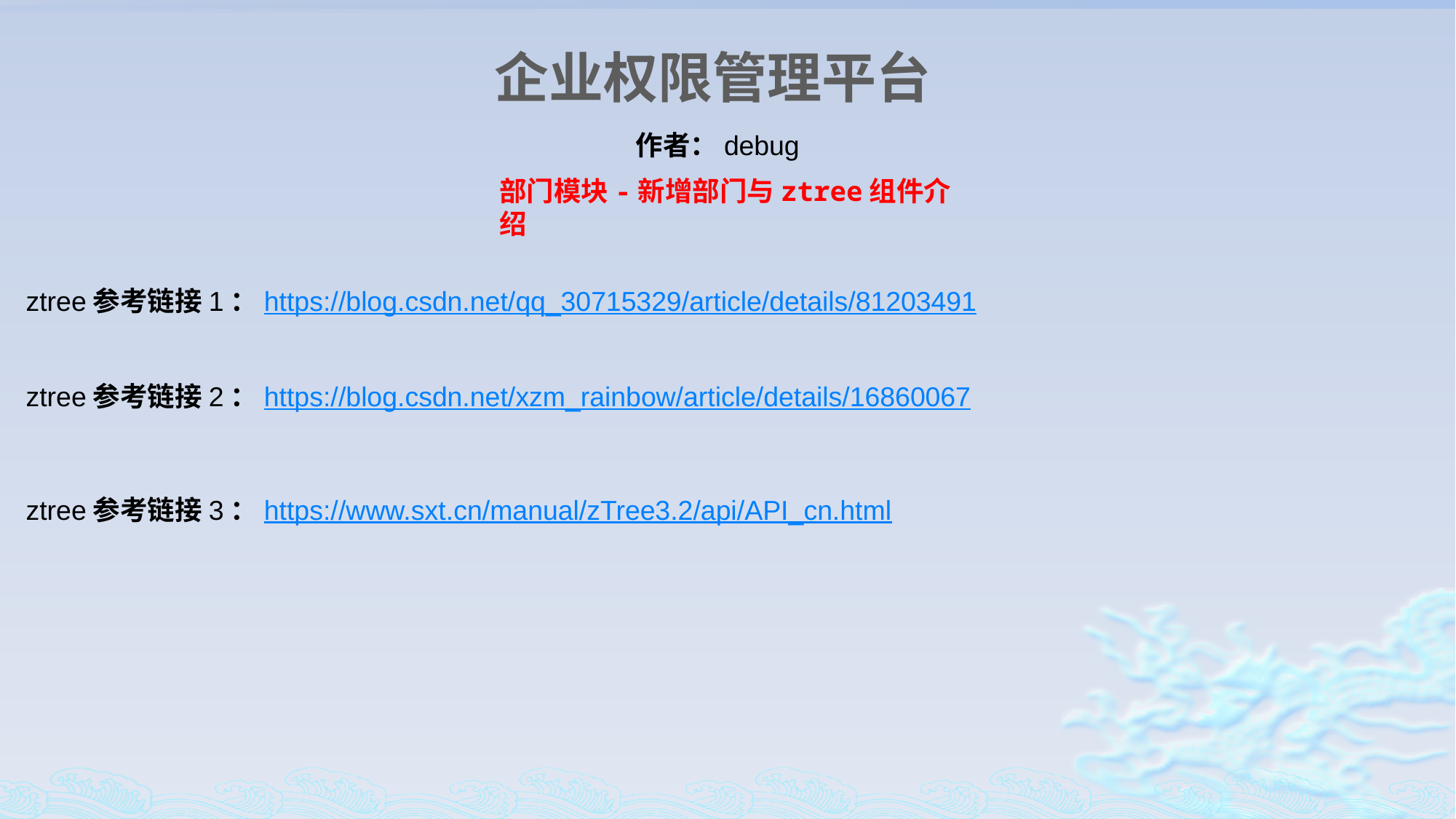

企业权限管理平台
作者：debug
部门模块-新增部门与ztree组件介绍
ztree参考链接1：https://blog.csdn.net/qq_30715329/article/details/81203491
ztree参考链接2：https://blog.csdn.net/xzm_rainbow/article/details/16860067
ztree参考链接3：https://www.sxt.cn/manual/zTree3.2/api/API_cn.html